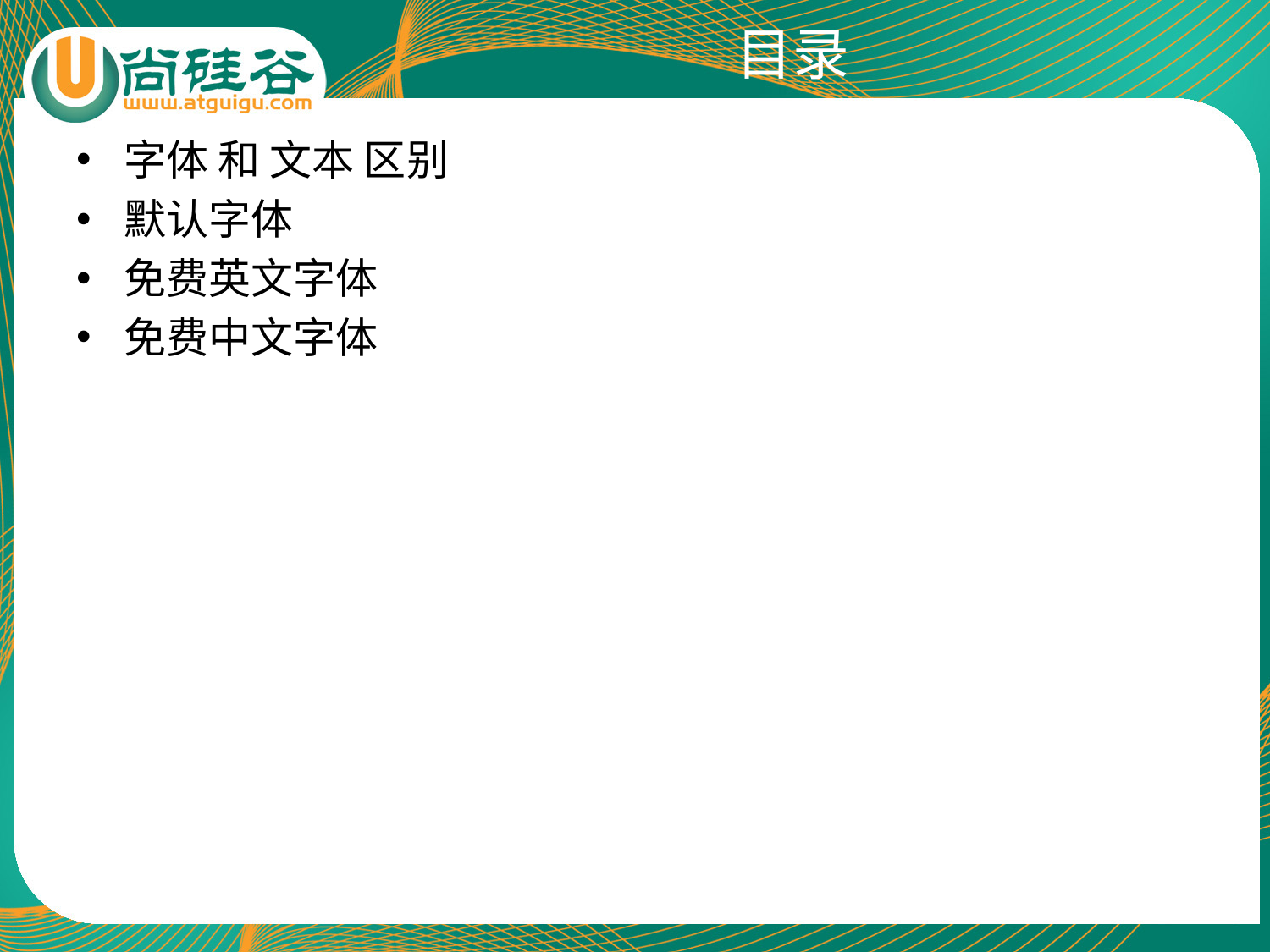

# 目录
字体 和 文本 区别
默认字体
免费英文字体
免费中文字体